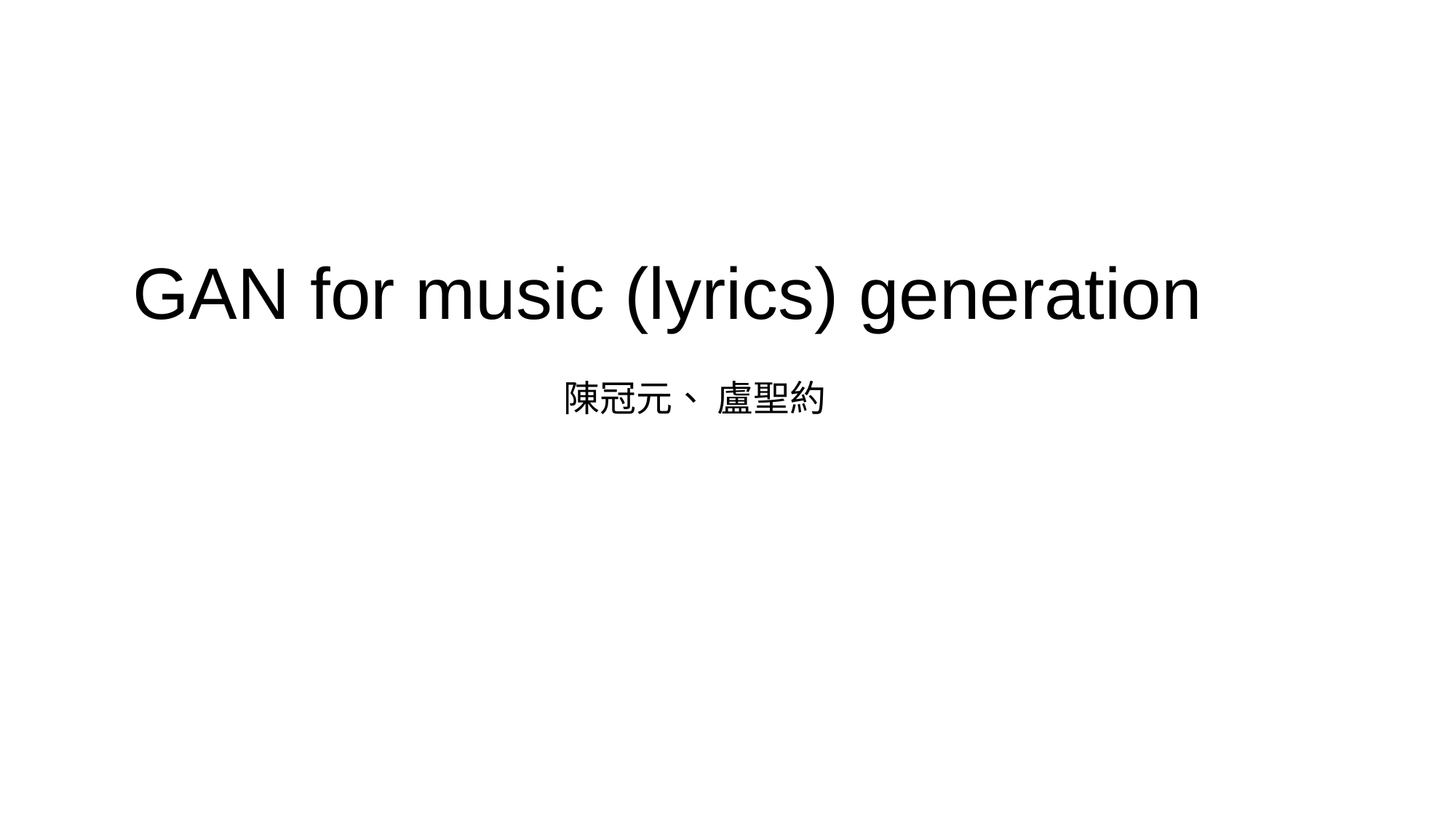

# GAN for music (lyrics) generation
陳冠元、 盧聖約